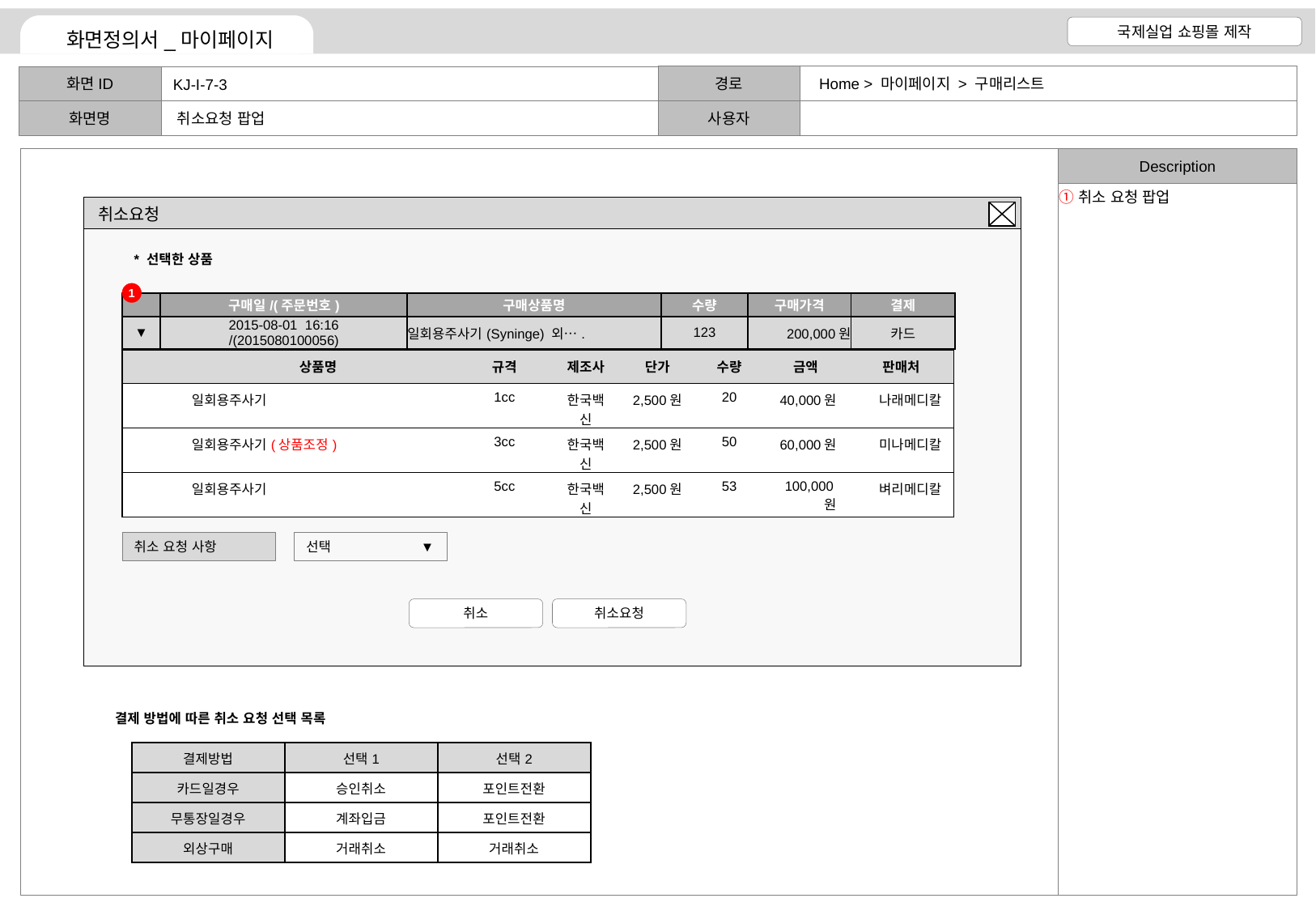

Home > 마이페이지 > 구매리스트
KJ-I-7-3
취소요청 팝업
취소 요청 팝업

취소요청

* 선택한 상품
1
|  | 구매일/(주문번호) | 구매상품명 | 수량 | 구매가격 | 결제 |
| --- | --- | --- | --- | --- | --- |
| ▼ | 2015-08-01 16:16 /(2015080100056) | 일회용주사기(Syninge) 외…. | 123 | 200,000원 | 카드 |
|  | 상품명 | 규격 | 제조사 | 단가 | 수량 | 금액 | 판매처 |
| --- | --- | --- | --- | --- | --- | --- | --- |
|  | 일회용주사기 | 1cc | 한국백신 | 2,500원 | 20 | 40,000원 | 나래메디칼 |
|  | 일회용주사기(상품조정) | 3cc | 한국백신 | 2,500원 | 50 | 60,000원 | 미나메디칼 |
|  | 일회용주사기 | 5cc | 한국백신 | 2,500원 | 53 | 100,000원 | 벼리메디칼 |
취소 요청 사항
선택
▼
취소
취소요청
결제 방법에 따른 취소 요청 선택 목록
| 결제방법 | 선택1 | 선택2 |
| --- | --- | --- |
| 카드일경우 | 승인취소 | 포인트전환 |
| 무통장일경우 | 계좌입금 | 포인트전환 |
| 외상구매 | 거래취소 | 거래취소 |